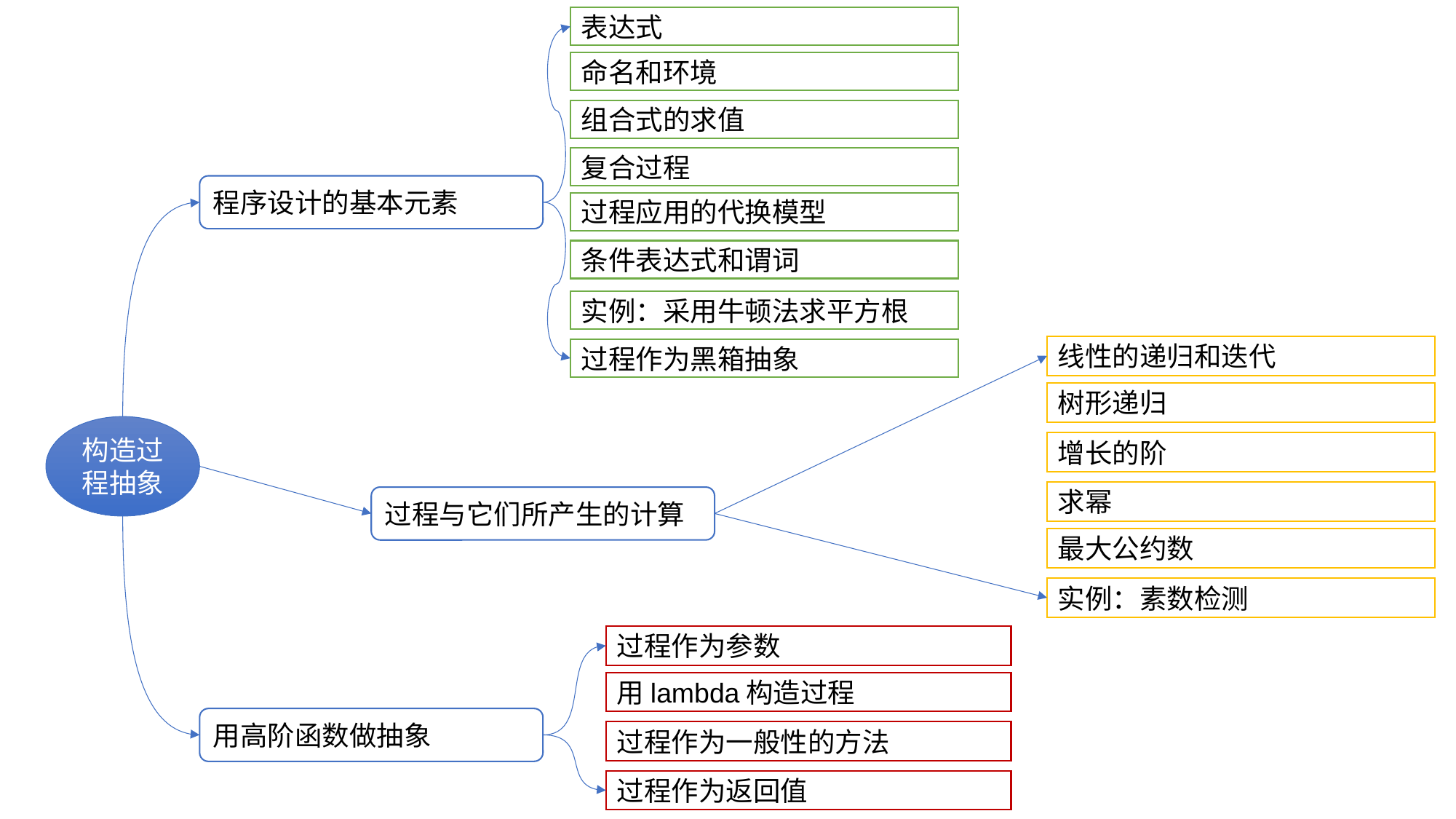

表达式
命名和环境
组合式的求值
复合过程
过程应用的代换模型
条件表达式和谓词
实例：采用牛顿法求平方根
过程作为黑箱抽象
程序设计的基本元素
构造过程抽象
过程与它们所产生的计算
用高阶函数做抽象
线性的递归和迭代
树形递归
增长的阶
求幂
最大公约数
实例：素数检测
过程作为参数
用lambda构造过程
过程作为一般性的方法
过程作为返回值